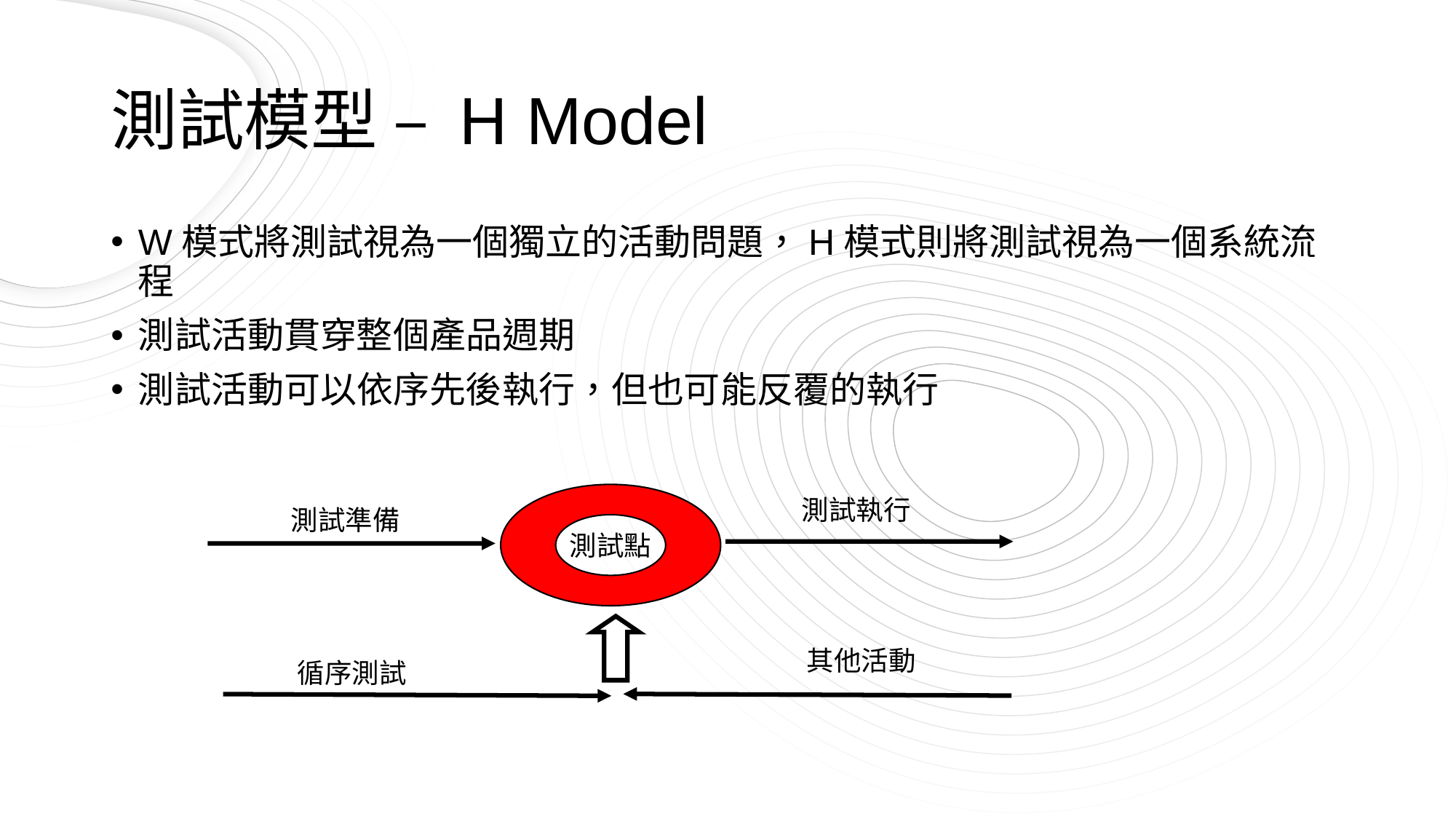

# 測試模型 – H Model
W模式將測試視為一個獨立的活動問題，H模式則將測試視為一個系統流程
測試活動貫穿整個產品週期
測試活動可以依序先後執行，但也可能反覆的執行

測試執行
測試點
測試準備

其他活動
循序測試